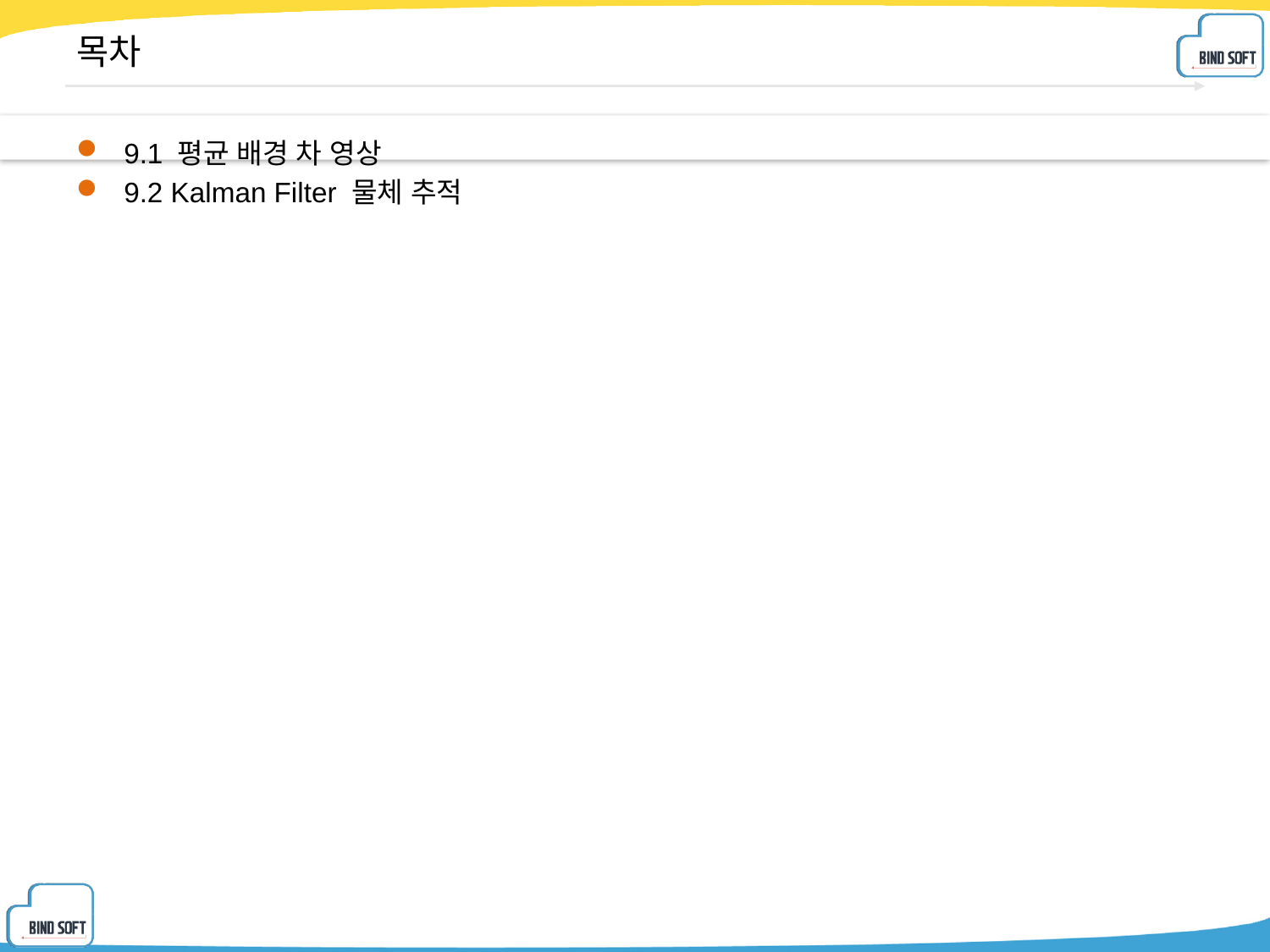

# 목차
9.1 평균 배경 차 영상
9.2 Kalman Filter 물체 추적